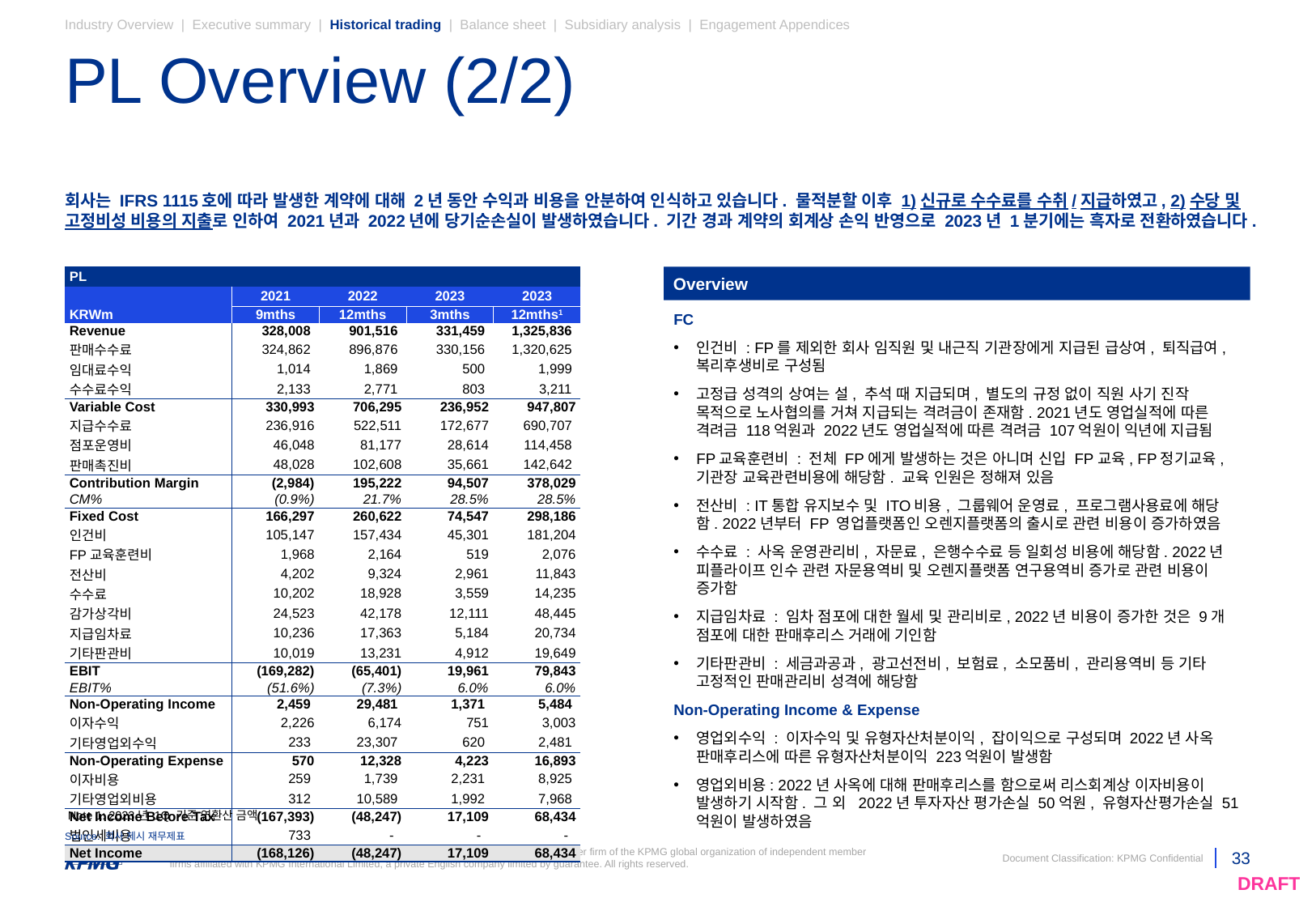

Industry Overview  |  Executive summary  |  Historical trading  |  Balance sheet  |  Subsidiary analysis  |  Engagement Appendices
# PL Overview (2/2)
회사는 IFRS 1115호에 따라 발생한 계약에 대해 2년 동안 수익과 비용을 안분하여 인식하고 있습니다. 물적분할 이후 1)신규로 수수료를 수취/지급하였고, 2)수당 및 고정비성 비용의 지출로 인하여 2021년과 2022년에 당기순손실이 발생하였습니다. 기간 경과 계약의 회계상 손익 반영으로 2023년 1분기에는 흑자로 전환하였습니다.
| PL |  |  |  |  |
| --- | --- | --- | --- | --- |
|  | 2021 | 2022 | 2023 | 2023 |
| KRWm | 9mths | 12mths | 3mths | 12mths1 |
| Revenue | 328,008 | 901,516 | 331,459 | 1,325,836 |
| 판매수수료 | 324,862 | 896,876 | 330,156 | 1,320,625 |
| 임대료수익 | 1,014 | 1,869 | 500 | 1,999 |
| 수수료수익 | 2,133 | 2,771 | 803 | 3,211 |
| Variable Cost | 330,993 | 706,295 | 236,952 | 947,807 |
| 지급수수료 | 236,916 | 522,511 | 172,677 | 690,707 |
| 점포운영비 | 46,048 | 81,177 | 28,614 | 114,458 |
| 판매촉진비 | 48,028 | 102,608 | 35,661 | 142,642 |
| Contribution Margin | (2,984) | 195,222 | 94,507 | 378,029 |
| CM% | (0.9%) | 21.7% | 28.5% | 28.5% |
| Fixed Cost | 166,297 | 260,622 | 74,547 | 298,186 |
| 인건비 | 105,147 | 157,434 | 45,301 | 181,204 |
| FP교육훈련비 | 1,968 | 2,164 | 519 | 2,076 |
| 전산비 | 4,202 | 9,324 | 2,961 | 11,843 |
| 수수료 | 10,202 | 18,928 | 3,559 | 14,235 |
| 감가상각비 | 24,523 | 42,178 | 12,111 | 48,445 |
| 지급임차료 | 10,236 | 17,363 | 5,184 | 20,734 |
| 기타판관비 | 10,019 | 13,231 | 4,912 | 19,649 |
| EBIT | (169,282) | (65,401) | 19,961 | 79,843 |
| EBIT% | (51.6%) | (7.3%) | 6.0% | 6.0% |
| Non-Operating Income | 2,459 | 29,481 | 1,371 | 5,484 |
| 이자수익 | 2,226 | 6,174 | 751 | 3,003 |
| 기타영업외수익 | 233 | 23,307 | 620 | 2,481 |
| Non-Operating Expense | 570 | 12,328 | 4,223 | 16,893 |
| 이자비용 | 259 | 1,739 | 2,231 | 8,925 |
| 기타영업외비용 | 312 | 10,589 | 1,992 | 7,968 |
| Net Income Before Tax | (167,393) | (48,247) | 17,109 | 68,434 |
| 법인세비용 | 733 | - | - | - |
| Net Income | (168,126) | (48,247) | 17,109 | 68,434 |
Overview
FC
인건비 : FP를 제외한 회사 임직원 및 내근직 기관장에게 지급된 급상여, 퇴직급여, 복리후생비로 구성됨
고정급 성격의 상여는 설, 추석 때 지급되며, 별도의 규정 없이 직원 사기 진작 목적으로 노사협의를 거쳐 지급되는 격려금이 존재함. 2021년도 영업실적에 따른 격려금 118억원과 2022년도 영업실적에 따른 격려금 107억원이 익년에 지급됨
FP교육훈련비 : 전체 FP에게 발생하는 것은 아니며 신입 FP교육, FP정기교육, 기관장 교육관련비용에 해당함. 교육 인원은 정해져 있음
전산비 : IT통합 유지보수 및 ITO비용, 그룹웨어 운영료, 프로그램사용료에 해당함. 2022년부터 FP 영업플랫폼인 오렌지플랫폼의 출시로 관련 비용이 증가하였음
수수료 : 사옥 운영관리비, 자문료, 은행수수료 등 일회성 비용에 해당함. 2022년 피플라이프 인수 관련 자문용역비 및 오렌지플랫폼 연구용역비 증가로 관련 비용이 증가함
지급임차료 : 임차 점포에 대한 월세 및 관리비로, 2022년 비용이 증가한 것은 9개 점포에 대한 판매후리스 거래에 기인함
기타판관비 : 세금과공과, 광고선전비, 보험료, 소모품비, 관리용역비 등 기타 고정적인 판매관리비 성격에 해당함
Non-Operating Income & Expense
영업외수익 : 이자수익 및 유형자산처분이익, 잡이익으로 구성되며 2022년 사옥 판매후리스에 따른 유형자산처분이익 223억원이 발생함
영업외비용: 2022년 사옥에 대해 판매후리스를 함으로써 리스회계상 이자비용이 발생하기 시작함. 그 외  2022년 투자자산 평가손실 50억원, 유형자산평가손실 51억원이 발생하였음
Note 1: 2023년 1Q 기준 연환산 금액
Source: 회사 제시 재무제표